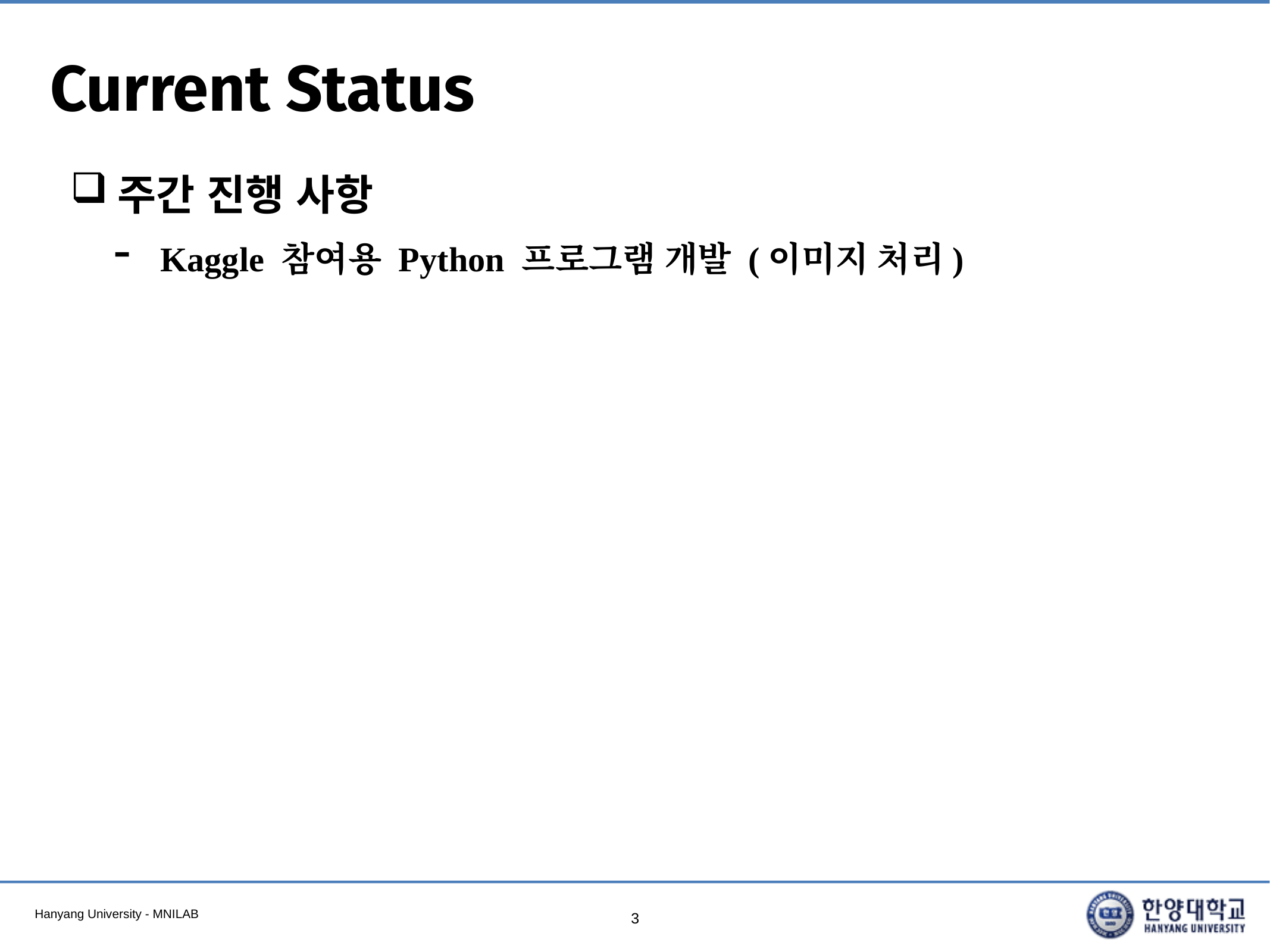

# Current Status
주간 진행 사항
Kaggle 참여용 Python 프로그램 개발 (이미지 처리)
3